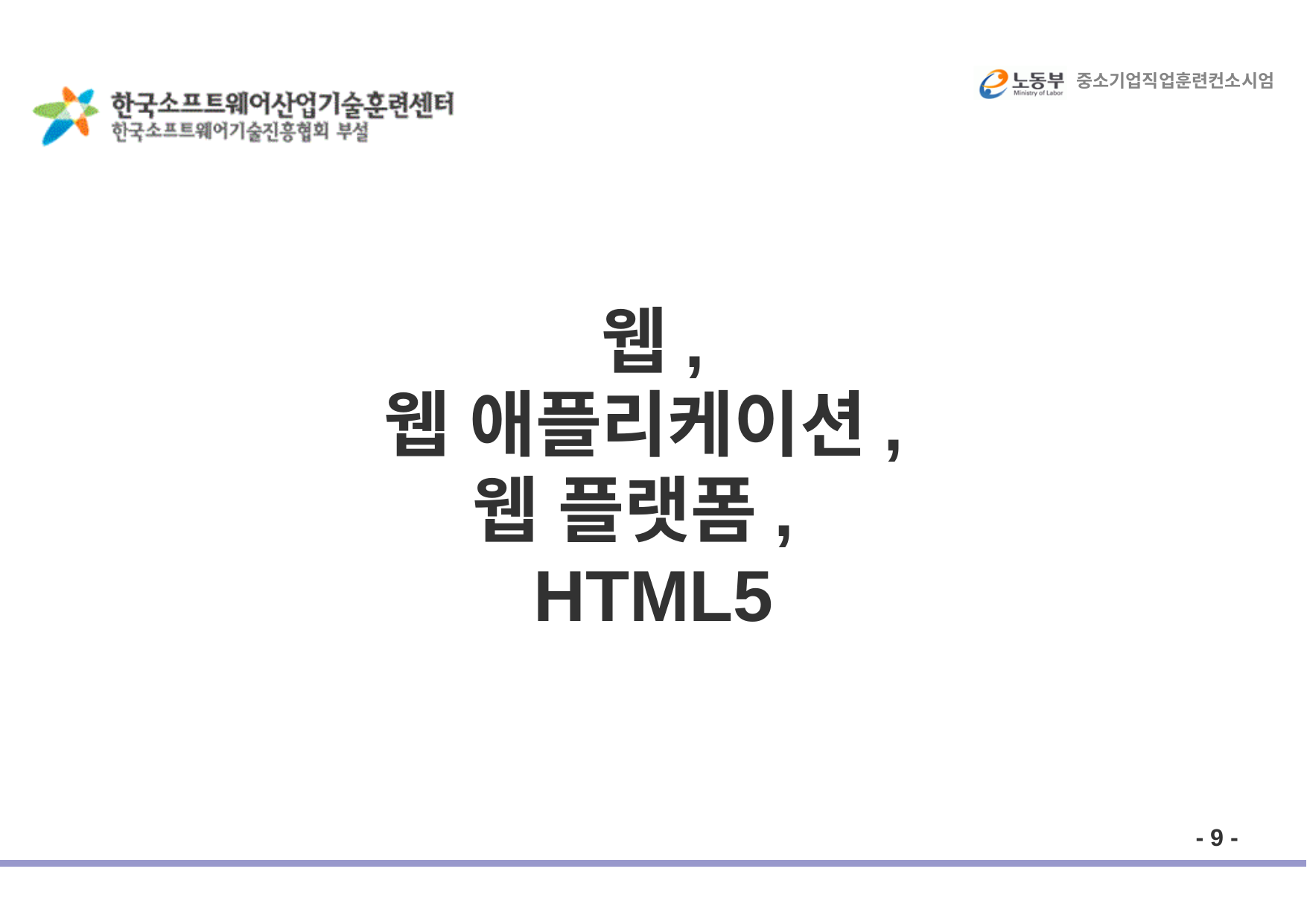

중소기업직업훈련컨소시엄

웹,
웹 애플리케이션,  웹 플랫폼,
HTML5
- 9 -